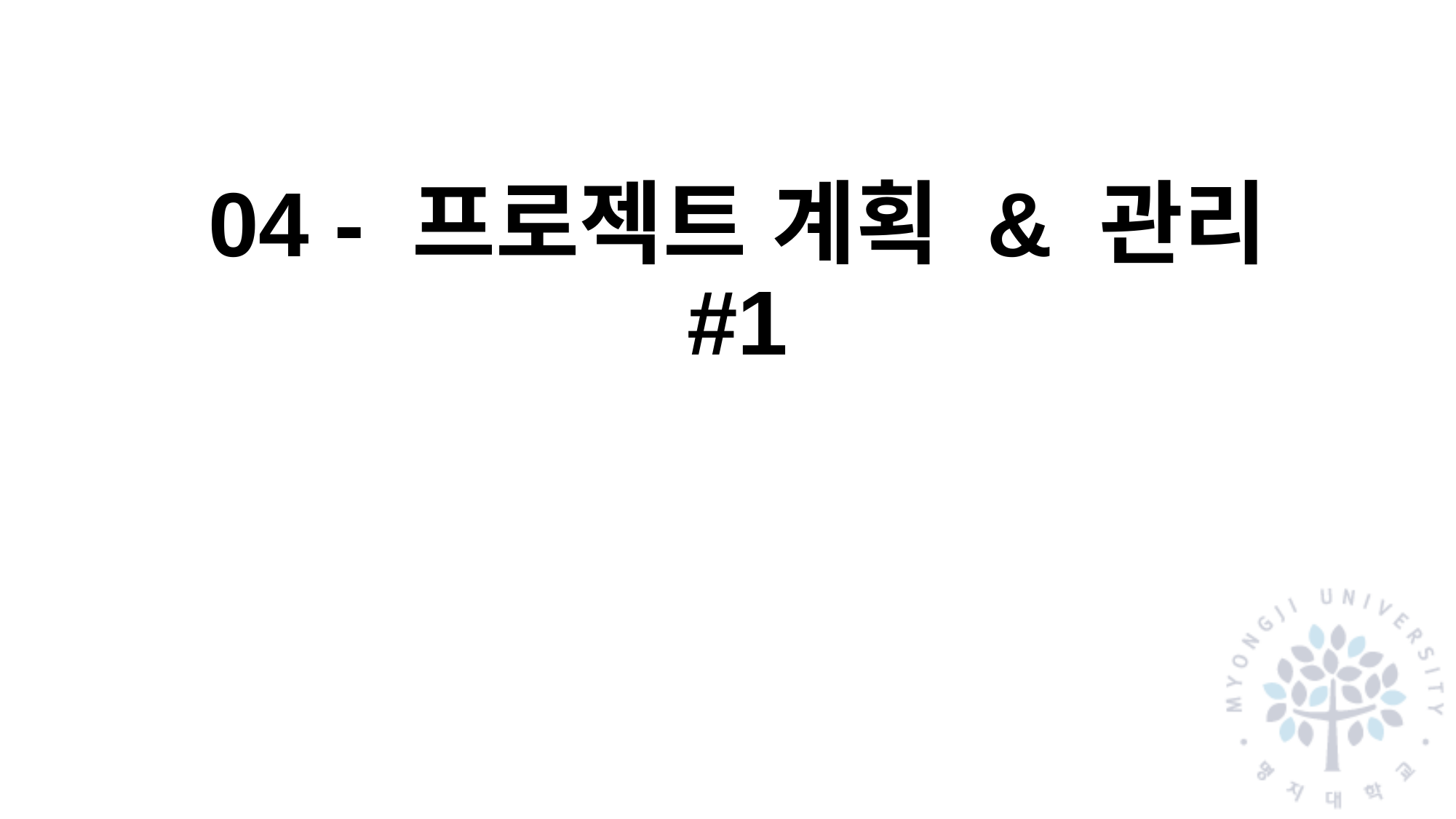

# 04 - 프로젝트 계획 & 관리 #1